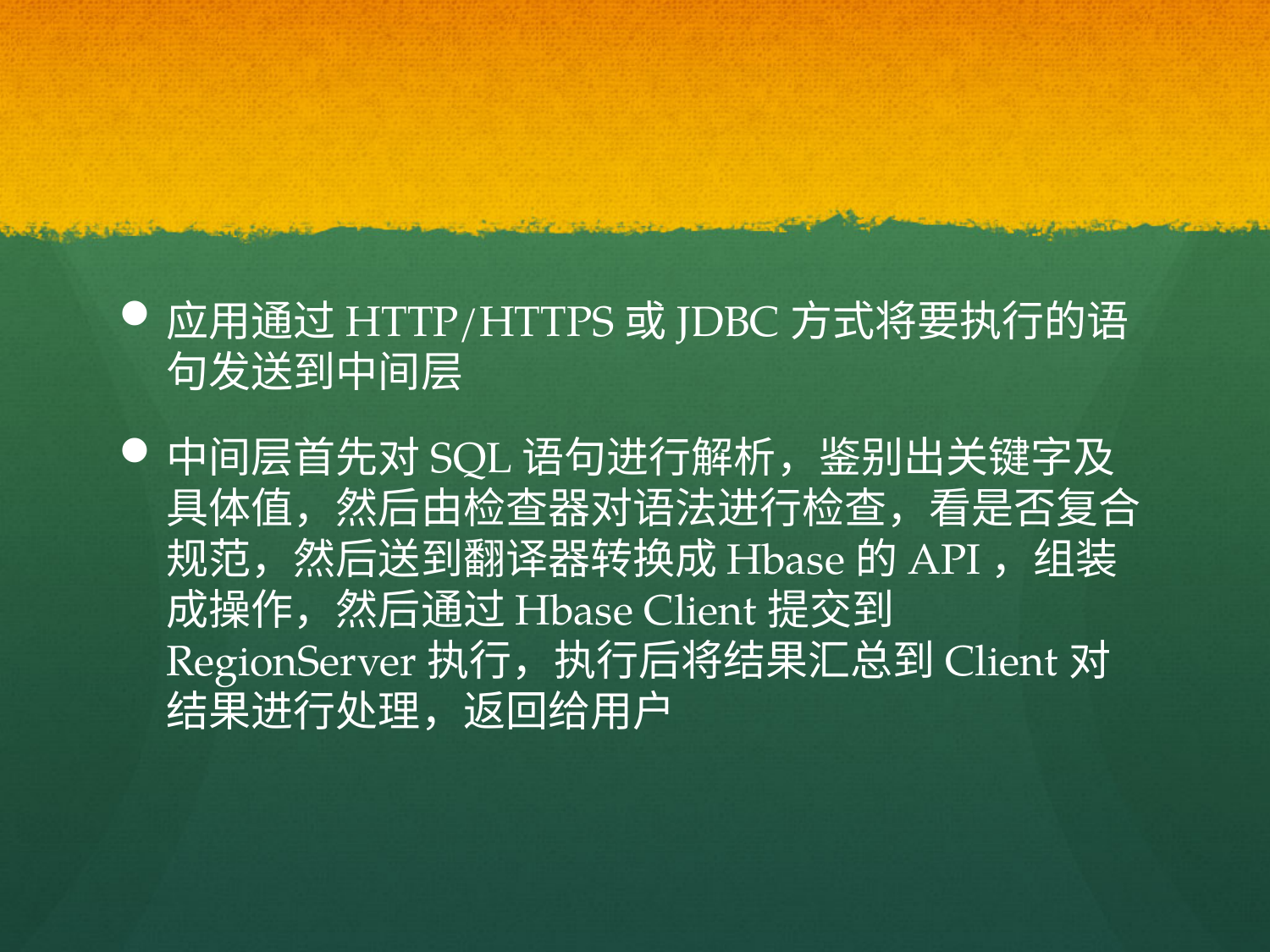

#
应用通过HTTP/HTTPS或JDBC方式将要执行的语句发送到中间层
中间层首先对SQL语句进行解析，鉴别出关键字及具体值，然后由检查器对语法进行检查，看是否复合规范，然后送到翻译器转换成Hbase的API，组装成操作，然后通过Hbase Client提交到RegionServer执行，执行后将结果汇总到Client对结果进行处理，返回给用户